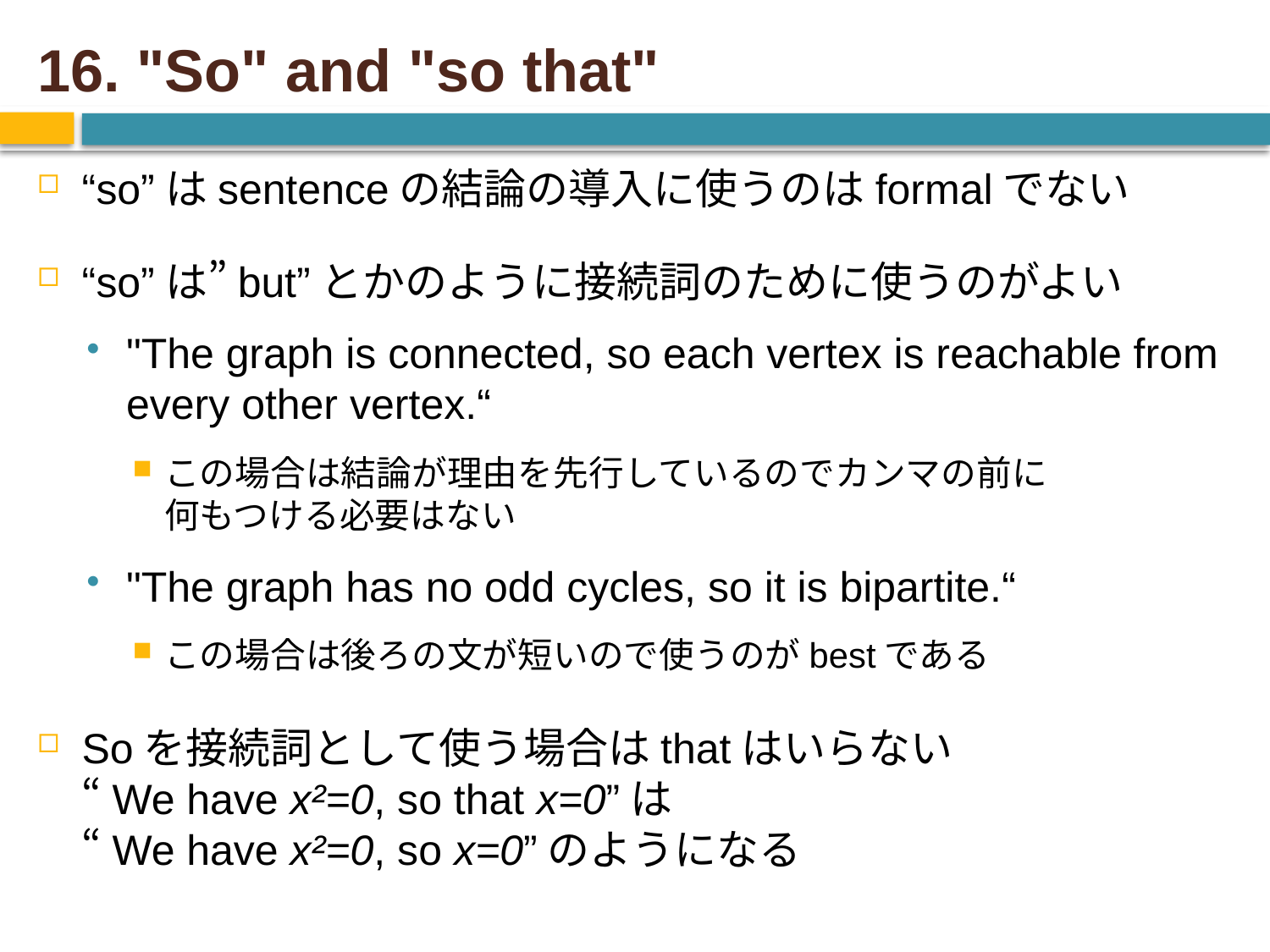

# 16. "So" and "so that"
“so”はsentenceの結論の導入に使うのはformalでない
“so”は”but”とかのように接続詞のために使うのがよい
"The graph is connected, so each vertex is reachable from every other vertex.“
この場合は結論が理由を先行しているのでカンマの前に
何もつける必要はない
"The graph has no odd cycles, so it is bipartite.“
この場合は後ろの文が短いので使うのがbestである
Soを接続詞として使う場合はthatはいらない
“We have x²=0, so that x=0”は
“We have x²=0, so x=0”のようになる